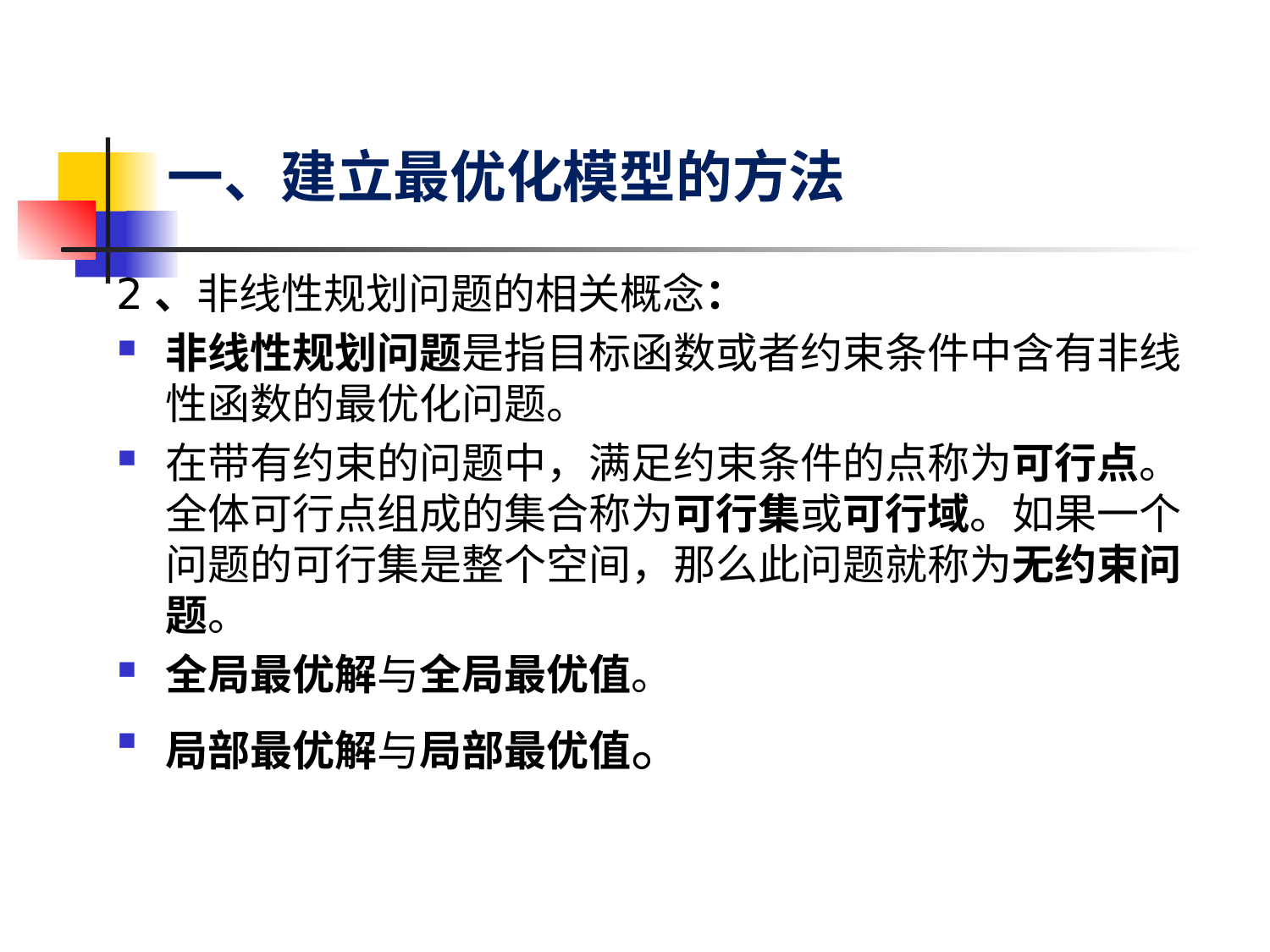

# 一、建立最优化模型的方法
2、非线性规划问题的相关概念：
非线性规划问题是指目标函数或者约束条件中含有非线性函数的最优化问题。
在带有约束的问题中，满足约束条件的点称为可行点。全体可行点组成的集合称为可行集或可行域。如果一个问题的可行集是整个空间，那么此问题就称为无约束问题。
全局最优解与全局最优值。
局部最优解与局部最优值。